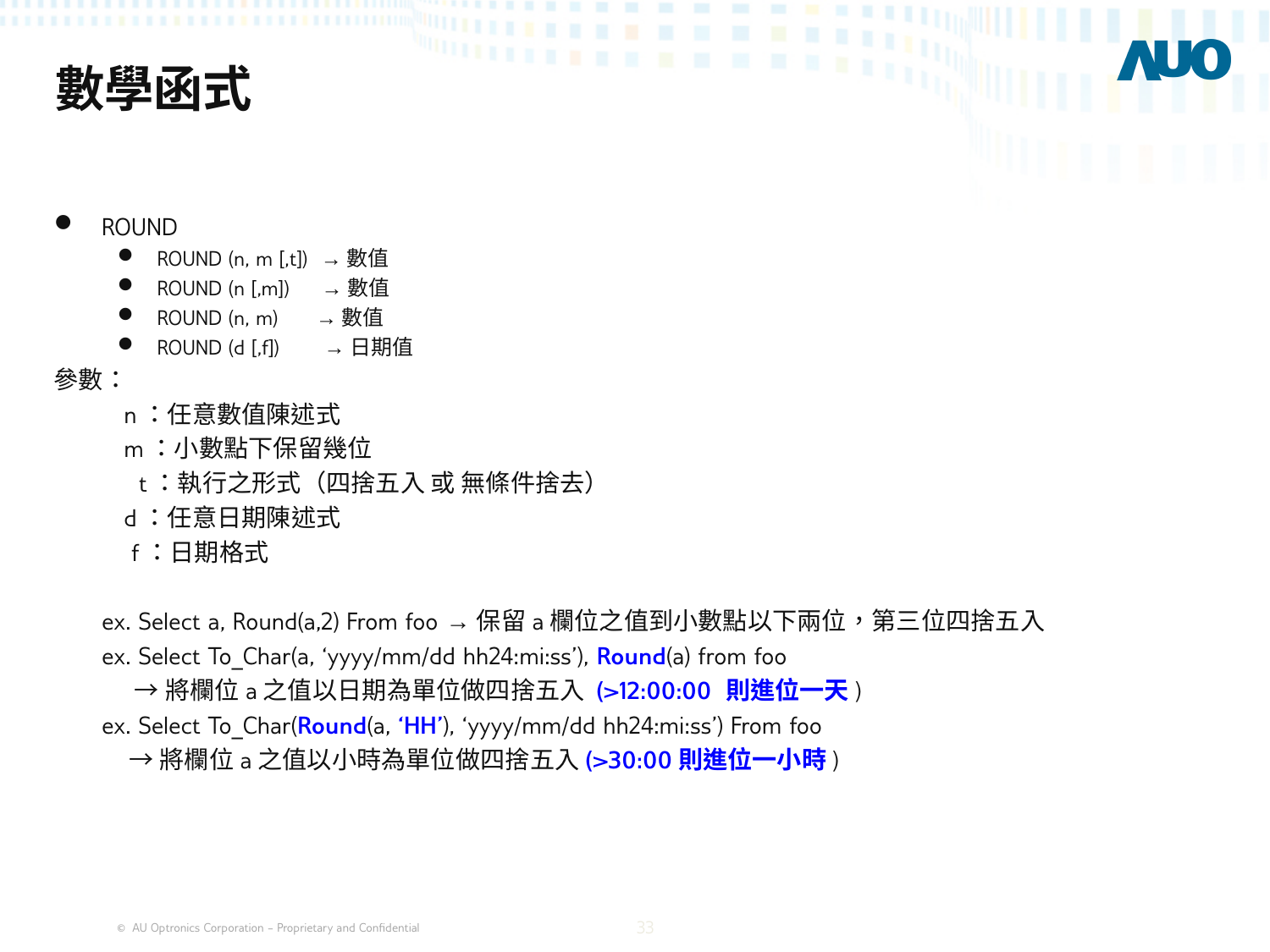

數學函式
ROUND
ROUND (n, m [,t])  →數值
ROUND (n [,m])     →數值
ROUND (n, m)	     →數值
ROUND (d [,f])       →日期值
參數：
	   n：任意數值陳述式
	   m：小數點下保留幾位
	     t：執行之形式（四捨五入 或 無條件捨去）
	   d：任意日期陳述式
	    f：日期格式

	ex. Select a, Round(a,2) From foo →保留a欄位之值到小數點以下兩位，第三位四捨五入
	ex. Select To_Char(a, ‘yyyy/mm/dd hh24:mi:ss’), Round(a) from foo
	      →將欄位a之值以日期為單位做四捨五入 (>12:00:00 則進位一天)
	ex. Select To_Char(Round(a, ‘HH’), ‘yyyy/mm/dd hh24:mi:ss’) From foo
	     →將欄位a之值以小時為單位做四捨五入(>30:00則進位一小時)